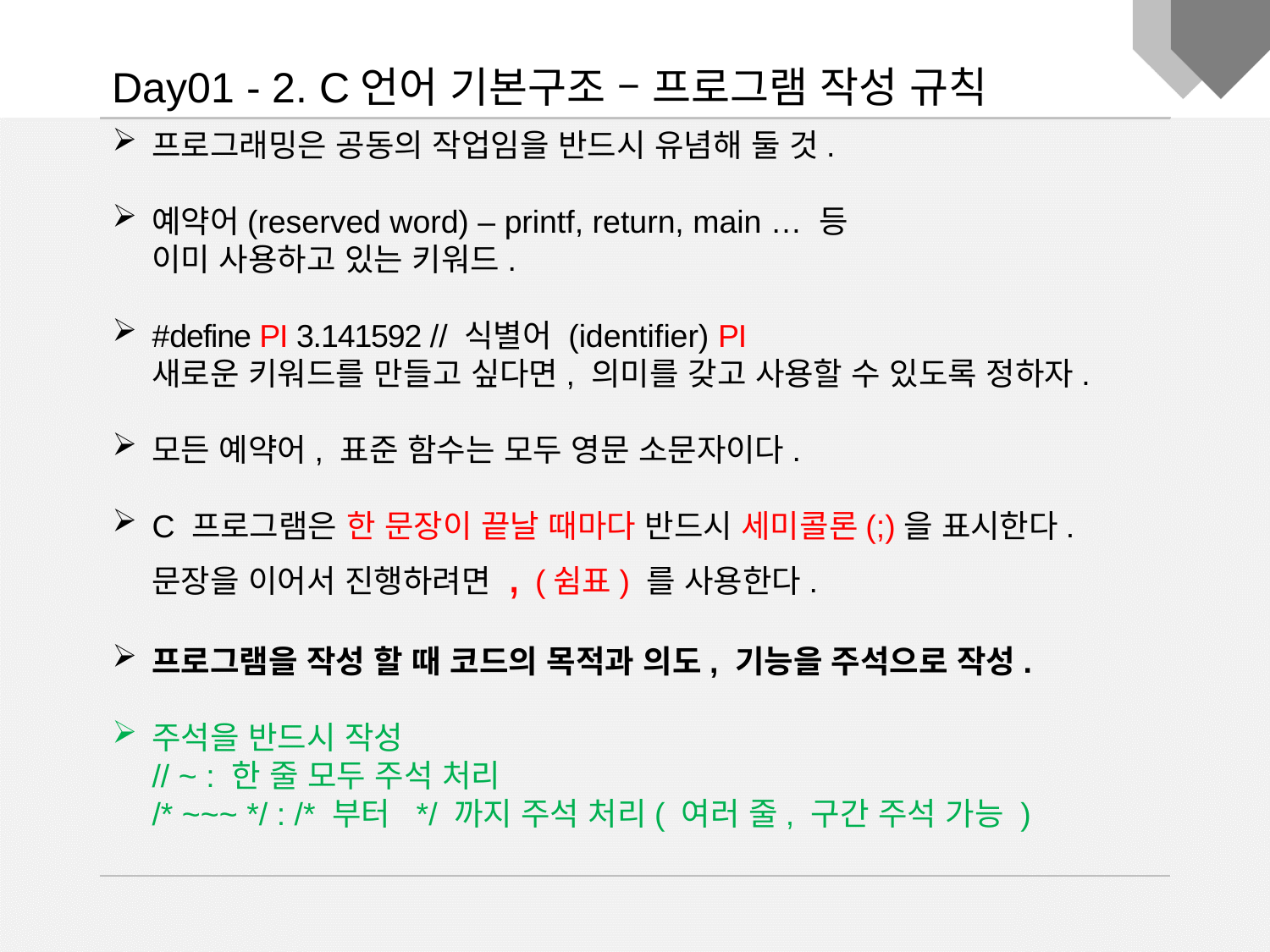

Day01 - 2. C언어 기본구조 – 프로그램 작성 규칙
프로그래밍은 공동의 작업임을 반드시 유념해 둘 것.

예약어(reserved word) – printf, return, main … 등
이미 사용하고 있는 키워드.

#define PI 3.141592 // 식별어 (identifier) PI
새로운 키워드를 만들고 싶다면, 의미를 갖고 사용할 수 있도록 정하자.

모든 예약어, 표준 함수는 모두 영문 소문자이다.

C 프로그램은 한 문장이 끝날 때마다 반드시 세미콜론(;)을 표시한다.
문장을 이어서 진행하려면 , (쉼표) 를 사용한다.

프로그램을 작성 할 때 코드의 목적과 의도, 기능을 주석으로 작성.

주석을 반드시 작성
// ~ : 한 줄 모두 주석 처리
/* ~~~ */ : /* 부터  */ 까지 주석 처리( 여러 줄, 구간 주석 가능 )